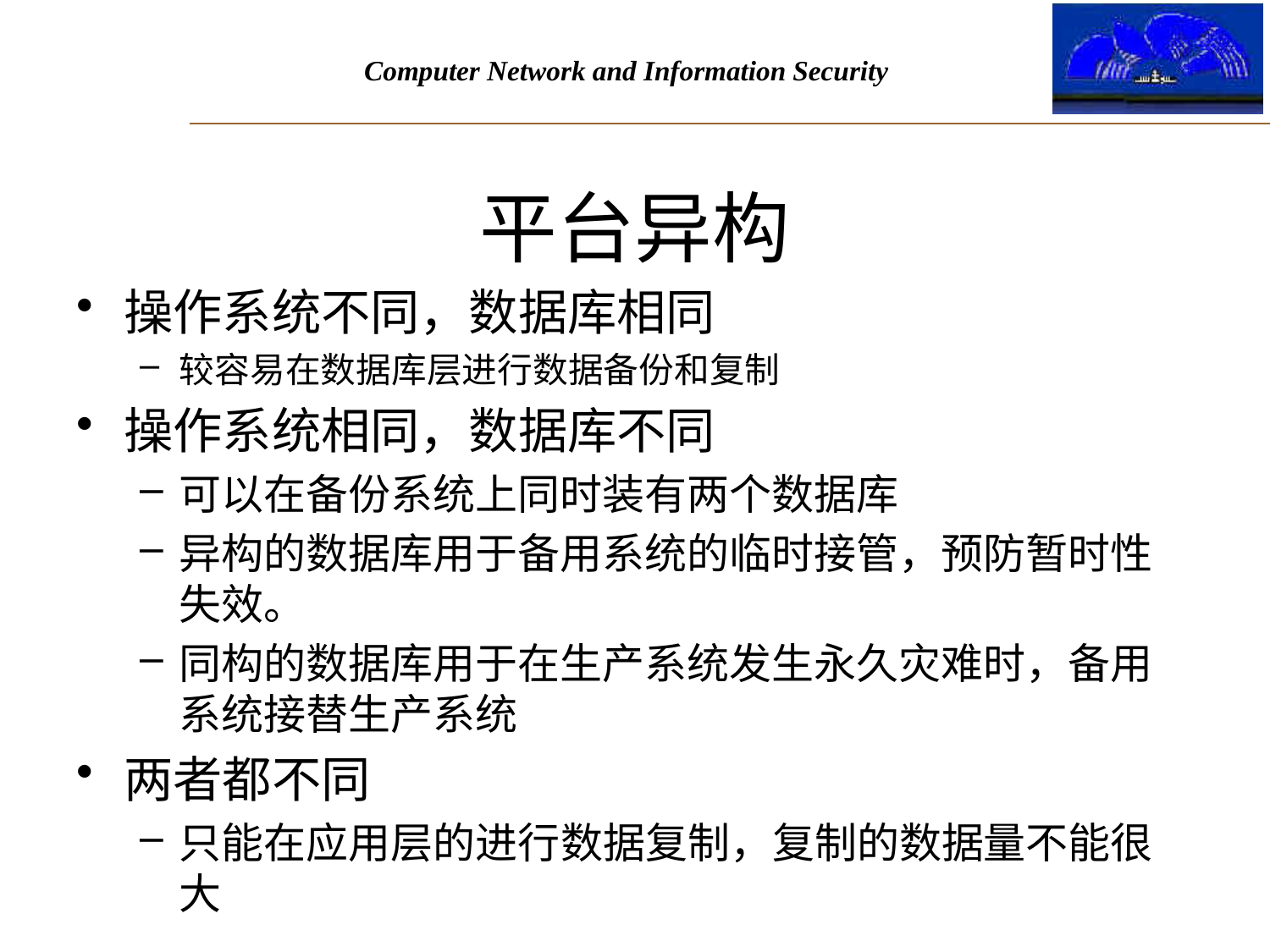

# 平台异构
操作系统不同，数据库相同
较容易在数据库层进行数据备份和复制
操作系统相同，数据库不同
可以在备份系统上同时装有两个数据库
异构的数据库用于备用系统的临时接管，预防暂时性失效。
同构的数据库用于在生产系统发生永久灾难时，备用系统接替生产系统
两者都不同
只能在应用层的进行数据复制，复制的数据量不能很大